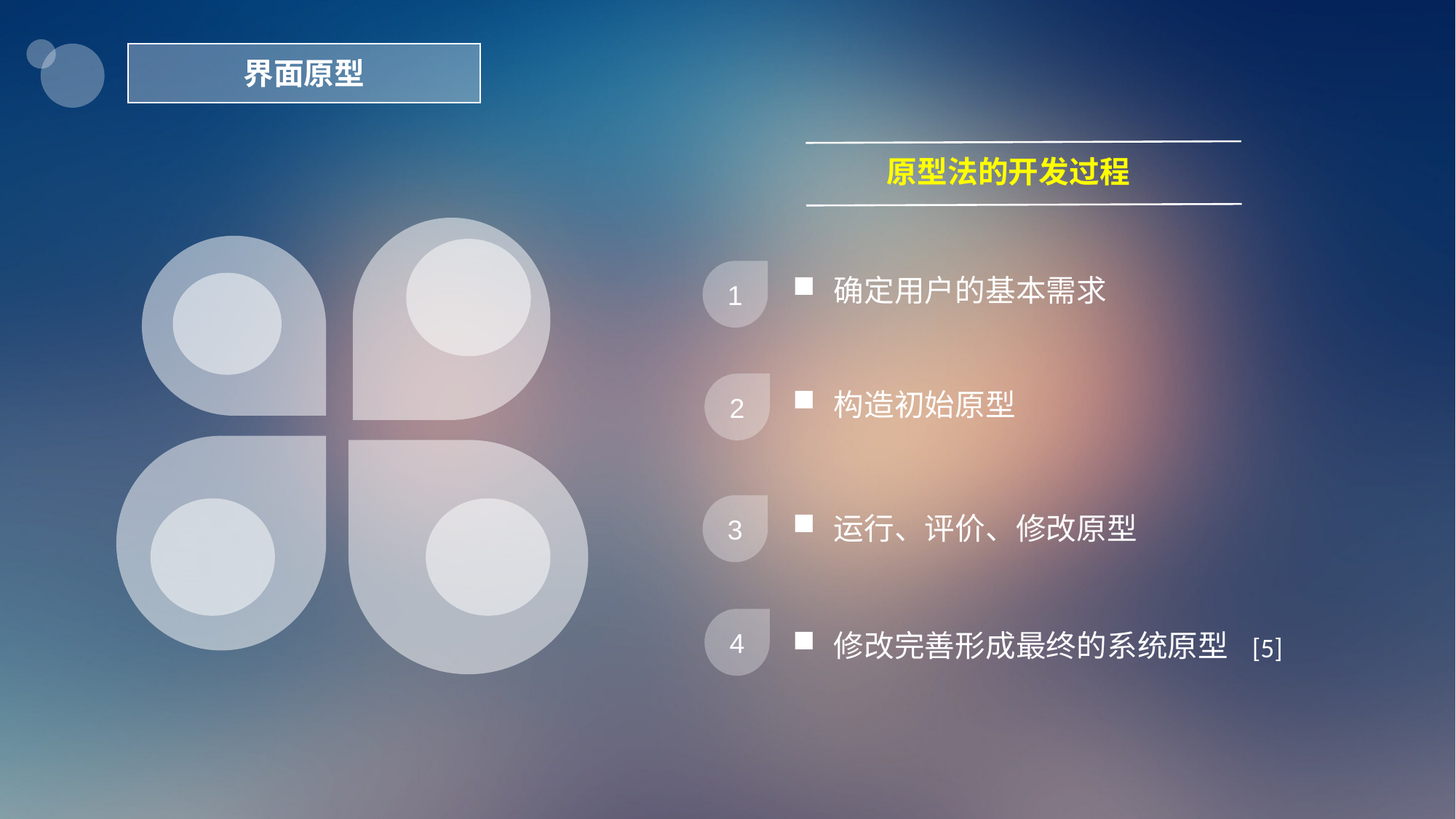

界面原型
原型法的开发过程

1
确定用户的基本需求

2
构造初始原型

3

运行、评价、修改原型
4
修改完善形成最终的系统原型
[5]